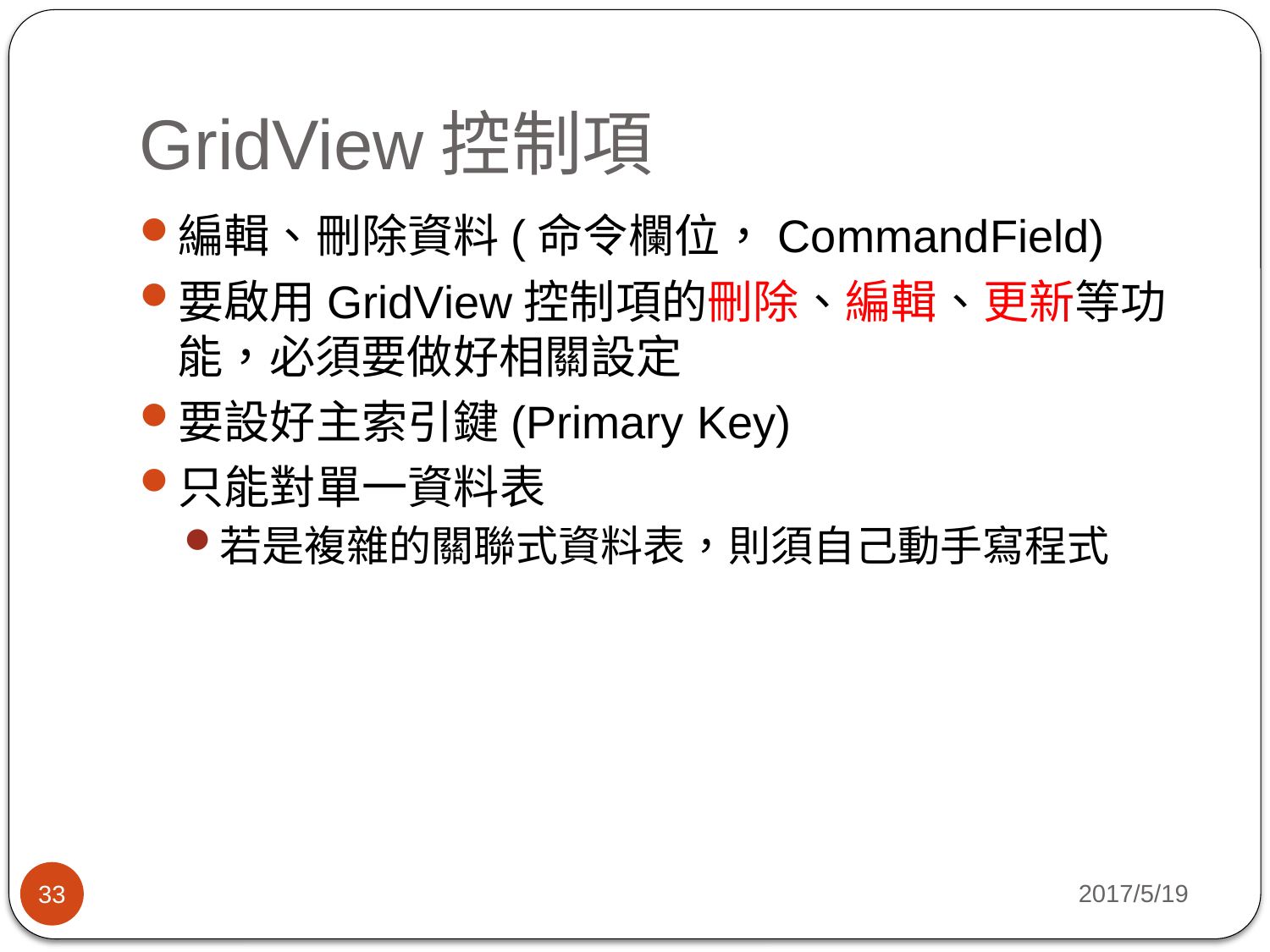

# GridView控制項
編輯、刪除資料(命令欄位，CommandField)
要啟用GridView控制項的刪除、編輯、更新等功能，必須要做好相關設定
要設好主索引鍵(Primary Key)
只能對單一資料表
若是複雜的關聯式資料表，則須自己動手寫程式
2017/5/19
33